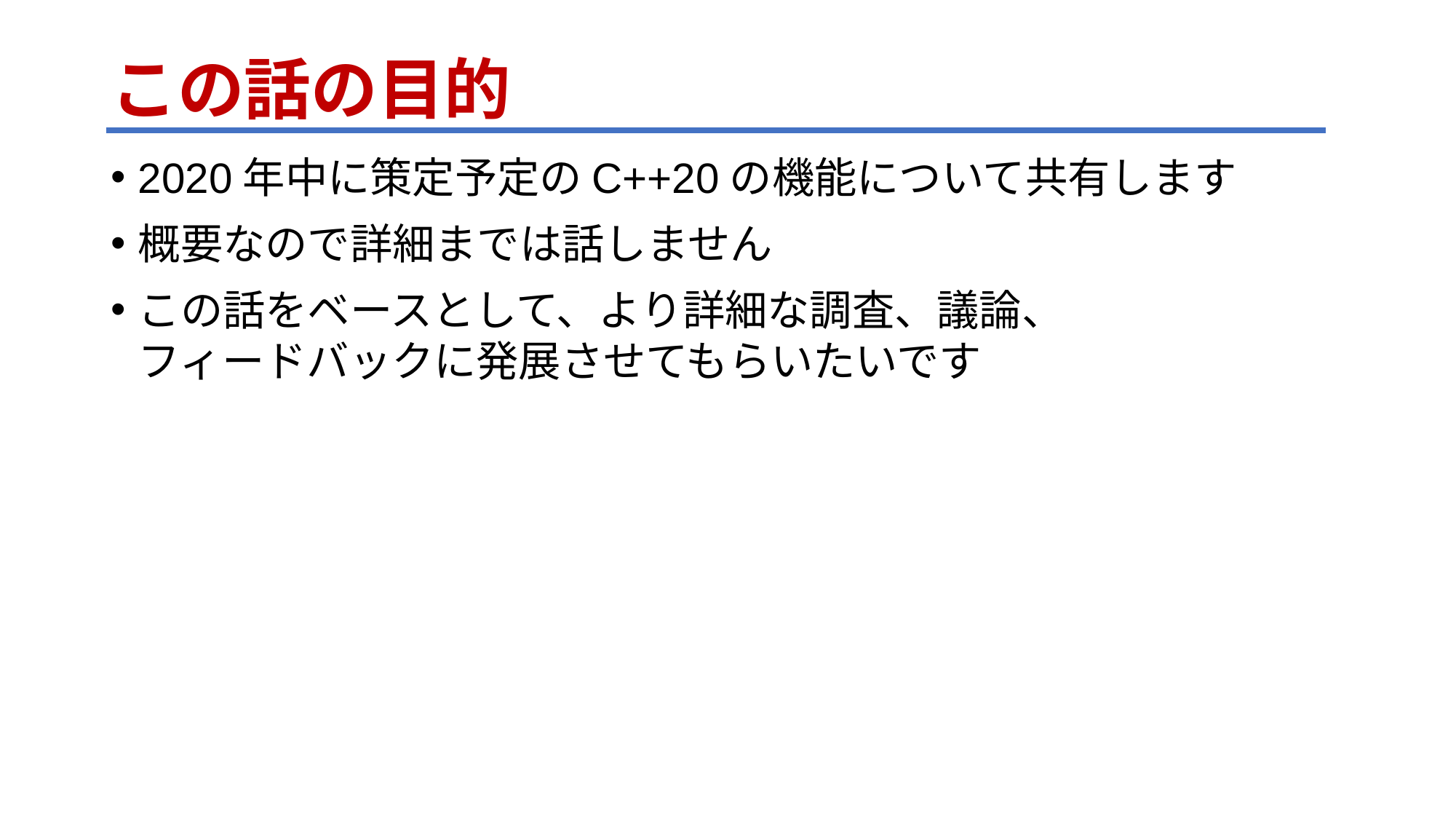

# この話の目的
2020年中に策定予定のC++20の機能について共有します
概要なので詳細までは話しません
この話をベースとして、より詳細な調査、議論、
フィードバックに発展させてもらいたいです